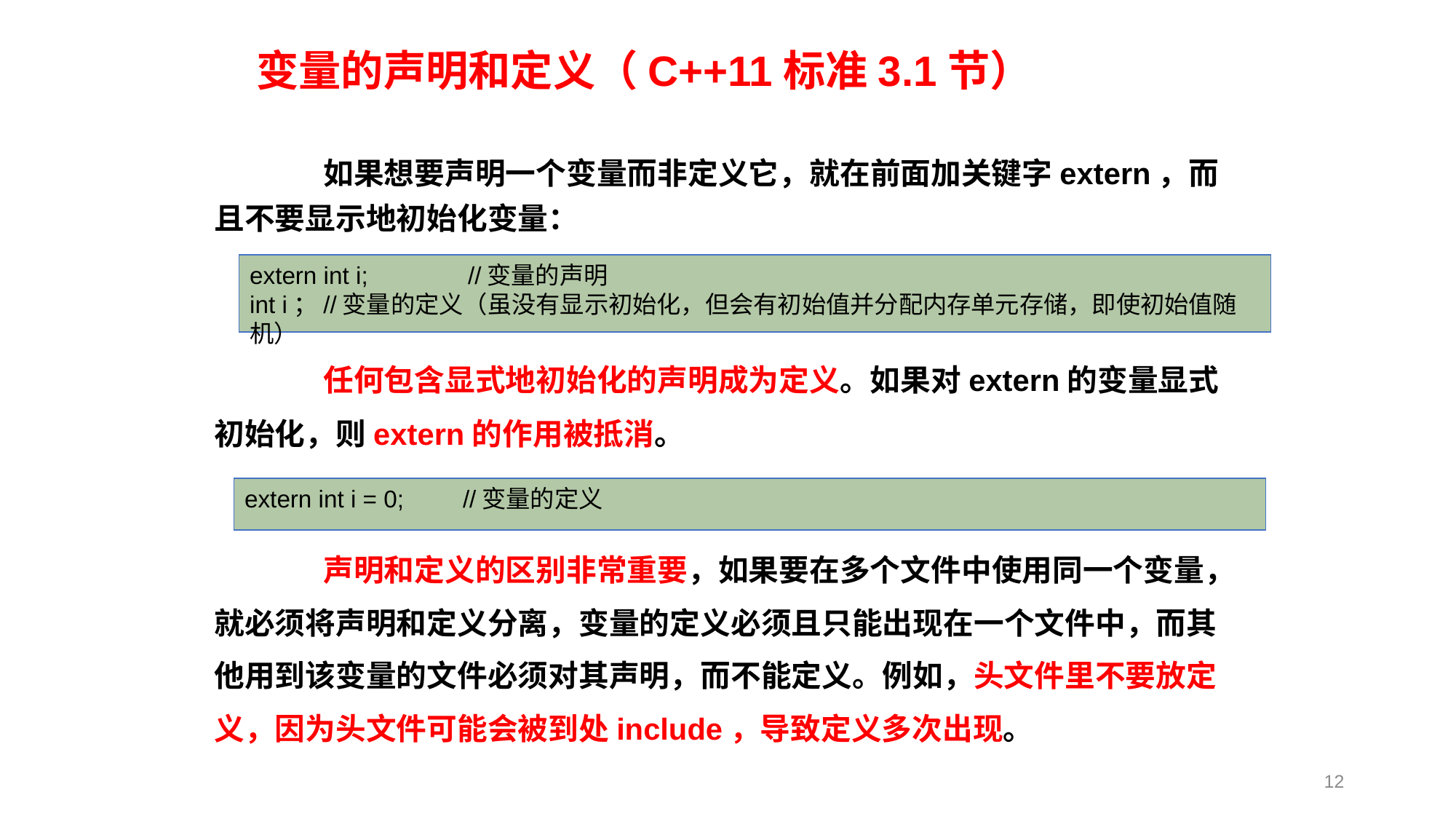

# 变量的声明和定义（C++11标准3.1节）
	如果想要声明一个变量而非定义它，就在前面加关键字extern，而且不要显示地初始化变量：

	任何包含显式地初始化的声明成为定义。如果对extern的变量显式初始化，则extern的作用被抵消。

	声明和定义的区别非常重要，如果要在多个文件中使用同一个变量，就必须将声明和定义分离，变量的定义必须且只能出现在一个文件中，而其他用到该变量的文件必须对其声明，而不能定义。例如，头文件里不要放定义，因为头文件可能会被到处include，导致定义多次出现。

extern int i;   	//变量的声明
int i；//变量的定义（虽没有显示初始化，但会有初始值并分配内存单元存储，即使初始值随机）
extern int i = 0;   	//变量的定义
12